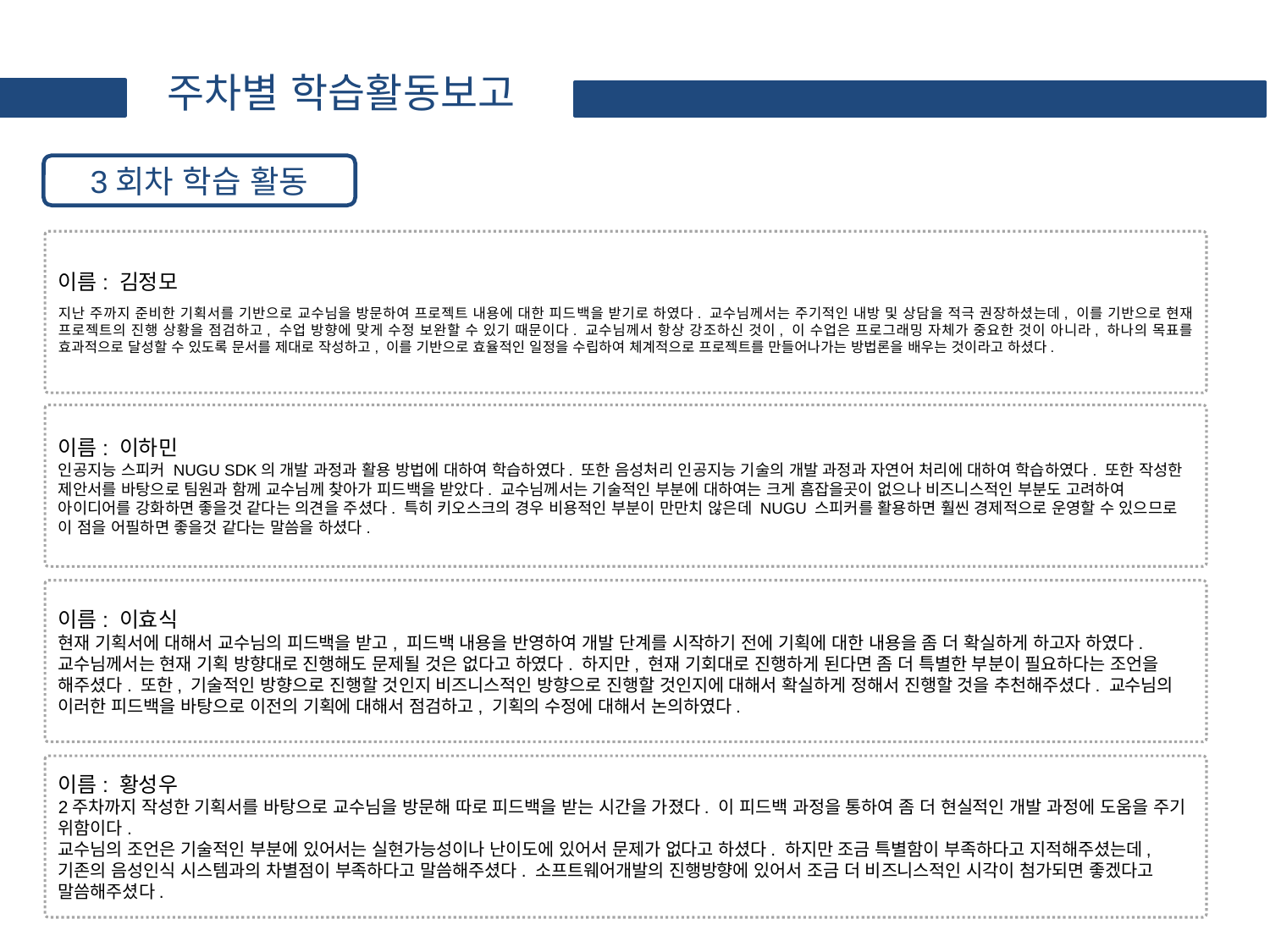

주차별 학습활동보고

3회차 학습 활동
이름: 김정모

지난 주까지 준비한 기획서를 기반으로 교수님을 방문하여 프로젝트 내용에 대한 피드백을 받기로 하였다. 교수님께서는 주기적인 내방 및 상담을 적극 권장하셨는데, 이를 기반으로 현재 프로젝트의 진행 상황을 점검하고, 수업 방향에 맞게 수정 보완할 수 있기 때문이다. 교수님께서 항상 강조하신 것이, 이 수업은 프로그래밍 자체가 중요한 것이 아니라, 하나의 목표를 효과적으로 달성할 수 있도록 문서를 제대로 작성하고, 이를 기반으로 효율적인 일정을 수립하여 체계적으로 프로젝트를 만들어나가는 방법론을 배우는 것이라고 하셨다.
이름: 이하민
인공지능 스피커 NUGU SDK의 개발 과정과 활용 방법에 대하여 학습하였다. 또한 음성처리 인공지능 기술의 개발 과정과 자연어 처리에 대하여 학습하였다. 또한 작성한 제안서를 바탕으로 팀원과 함께 교수님께 찾아가 피드백을 받았다. 교수님께서는 기술적인 부분에 대하여는 크게 흠잡을곳이 없으나 비즈니스적인 부분도 고려하여 아이디어를 강화하면 좋을것 같다는 의견을 주셨다. 특히 키오스크의 경우 비용적인 부분이 만만치 않은데 NUGU 스피커를 활용하면 훨씬 경제적으로 운영할 수 있으므로 이 점을 어필하면 좋을것 같다는 말씀을 하셨다.
이름: 이효식
현재 기획서에 대해서 교수님의 피드백을 받고, 피드백 내용을 반영하여 개발 단계를 시작하기 전에 기획에 대한 내용을 좀 더 확실하게 하고자 하였다.
교수님께서는 현재 기획 방향대로 진행해도 문제될 것은 없다고 하였다. 하지만, 현재 기회대로 진행하게 된다면 좀 더 특별한 부분이 필요하다는 조언을 해주셨다. 또한, 기술적인 방향으로 진행할 것인지 비즈니스적인 방향으로 진행할 것인지에 대해서 확실하게 정해서 진행할 것을 추천해주셨다. 교수님의 이러한 피드백을 바탕으로 이전의 기획에 대해서 점검하고, 기획의 수정에 대해서 논의하였다.
이름: 황성우
2주차까지 작성한 기획서를 바탕으로 교수님을 방문해 따로 피드백을 받는 시간을 가졌다. 이 피드백 과정을 통하여 좀 더 현실적인 개발 과정에 도움을 주기 위함이다.
교수님의 조언은 기술적인 부분에 있어서는 실현가능성이나 난이도에 있어서 문제가 없다고 하셨다. 하지만 조금 특별함이 부족하다고 지적해주셨는데, 기존의 음성인식 시스템과의 차별점이 부족하다고 말씀해주셨다. 소프트웨어개발의 진행방향에 있어서 조금 더 비즈니스적인 시각이 첨가되면 좋겠다고 말씀해주셨다.